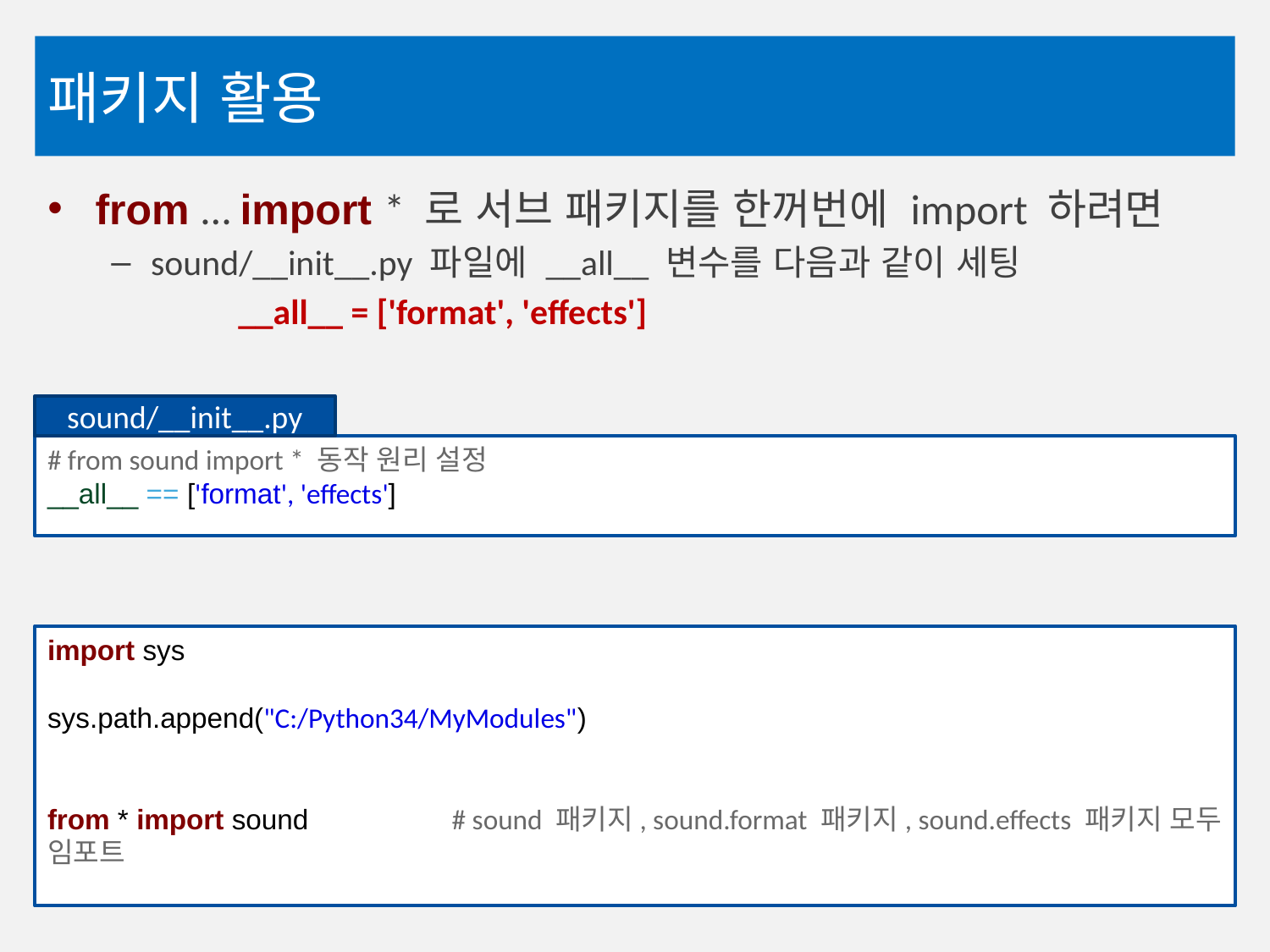

# 패키지 활용
from … import * 로 서브 패키지를 한꺼번에 import 하려면
sound/__init__.py 파일에 __all__ 변수를 다음과 같이 세팅
	__all__ = ['format', 'effects']
sound/__init__.py
# from sound import * 동작 원리 설정
__all__ == ['format', 'effects']
import sys

sys.path.append("C:/Python34/MyModules")

from * import sound	   # sound 패키지, sound.format 패키지, sound.effects 패키지 모두 임포트